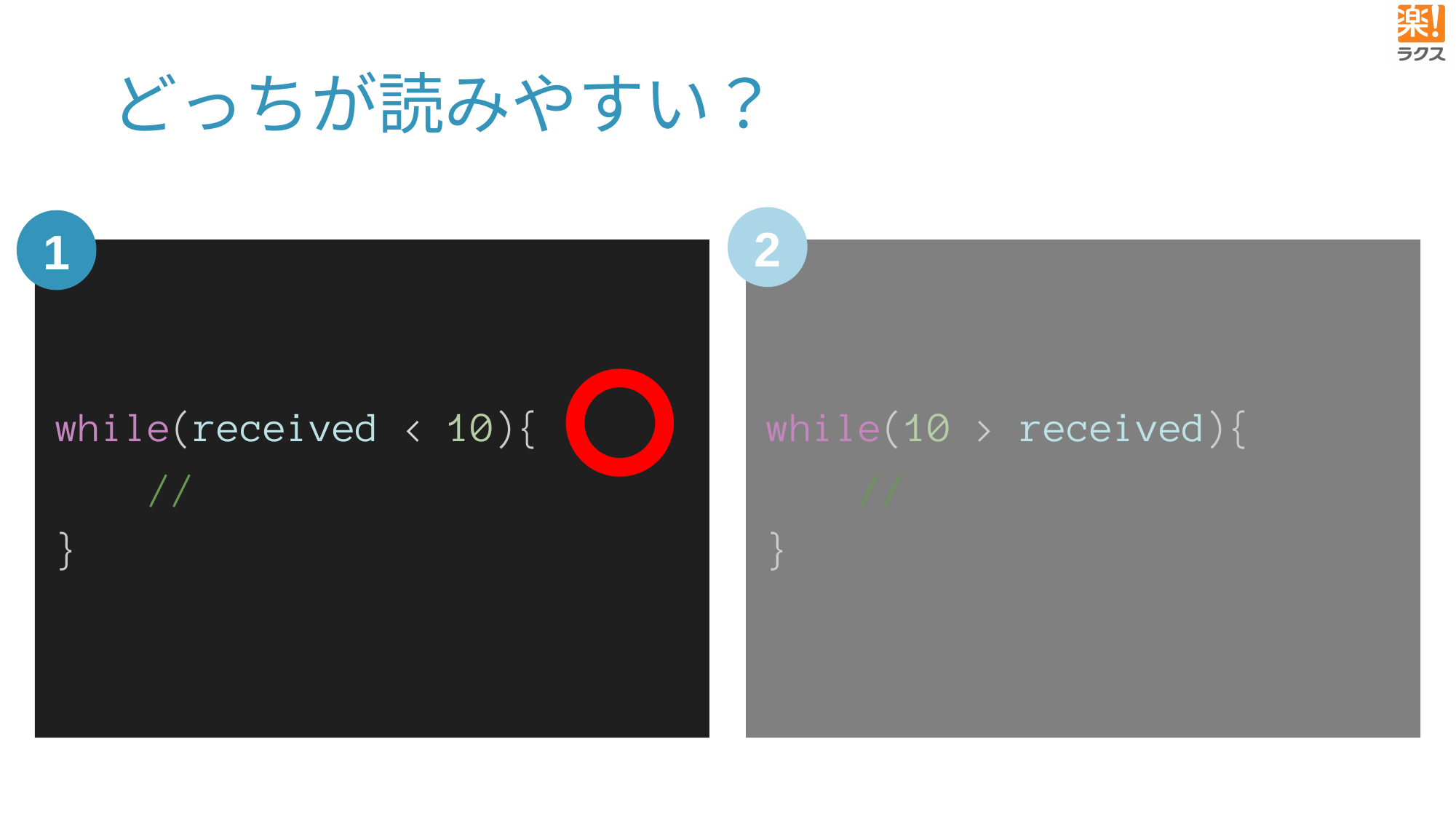

# どっちが読みやすい？
2
1
while(received < 10){
    //
}
while(10 > received){
    //
}